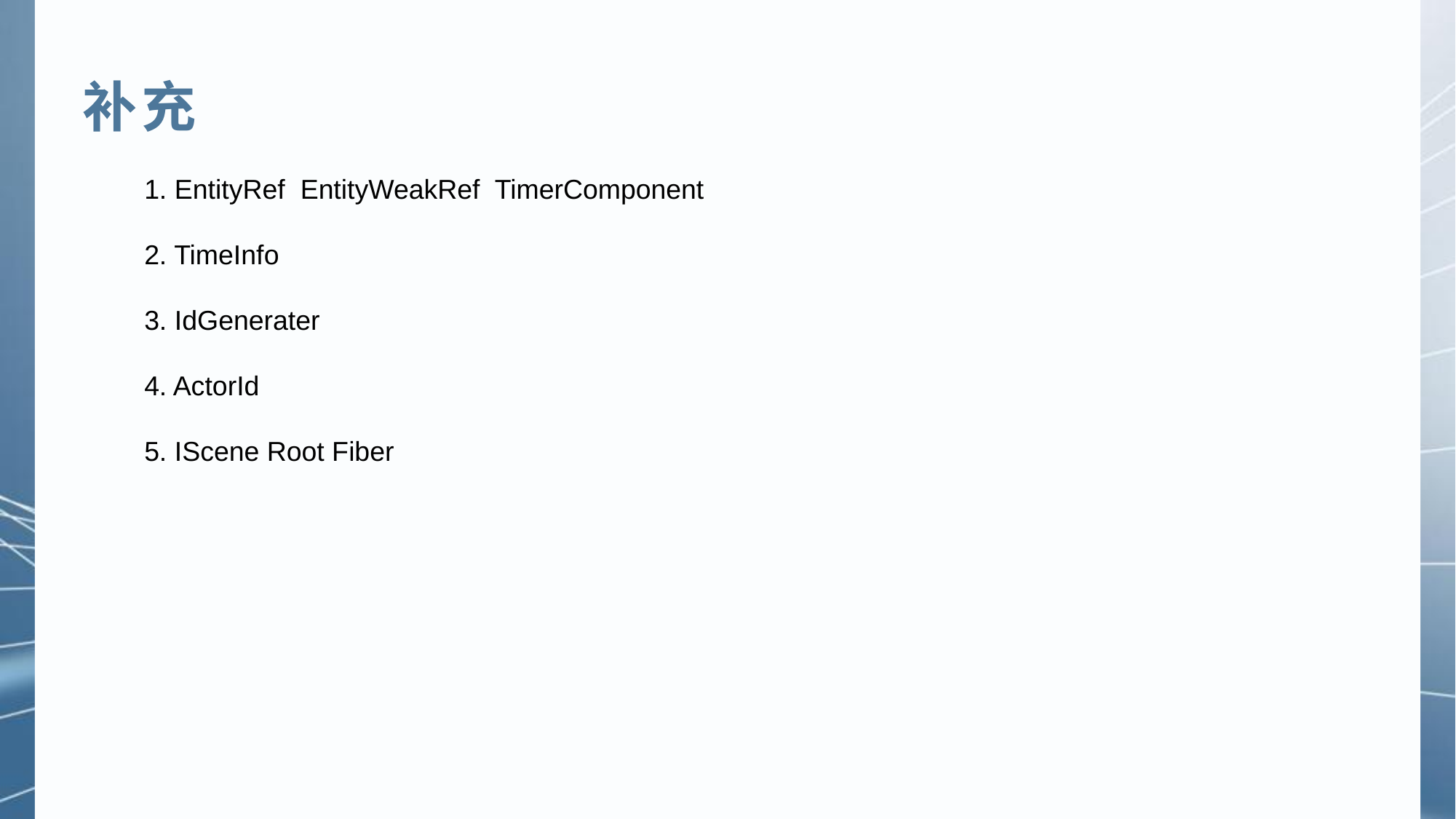

补充
1. EntityRef  EntityWeakRef  TimerComponent

2. TimeInfo

3. IdGenerater

4. ActorId

5. IScene Root Fiber